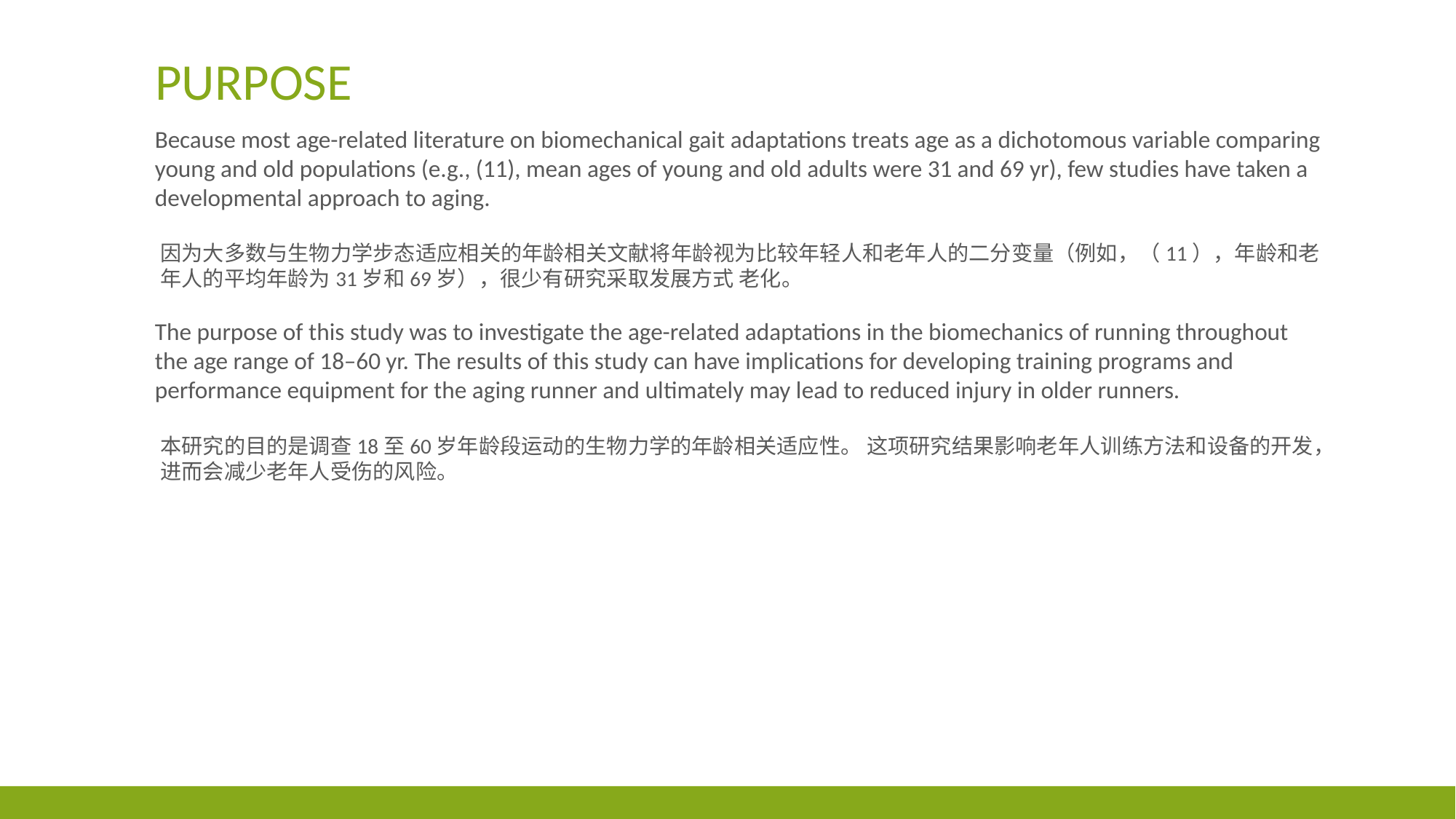

PURPOSE
Because most age-related literature on biomechanical gait adaptations treats age as a dichotomous variable comparing young and old populations (e.g., (11), mean ages of young and old adults were 31 and 69 yr), few studies have taken a developmental approach to aging.

因为大多数与生物力学步态适应相关的年龄相关文献将年龄视为比较年轻人和老年人的二分变量（例如，（11），年龄和老年人的平均年龄为31岁和69岁），很少有研究采取发展方式 老化。

The purpose of this study was to investigate the age-related adaptations in the biomechanics of running throughout the age range of 18–60 yr. The results of this study can have implications for developing training programs and performance equipment for the aging runner and ultimately may lead to reduced injury in older runners.

本研究的目的是调查18至60岁年龄段运动的生物力学的年龄相关适应性。 这项研究结果影响老年人训练方法和设备的开发，进而会减少老年人受伤的风险。